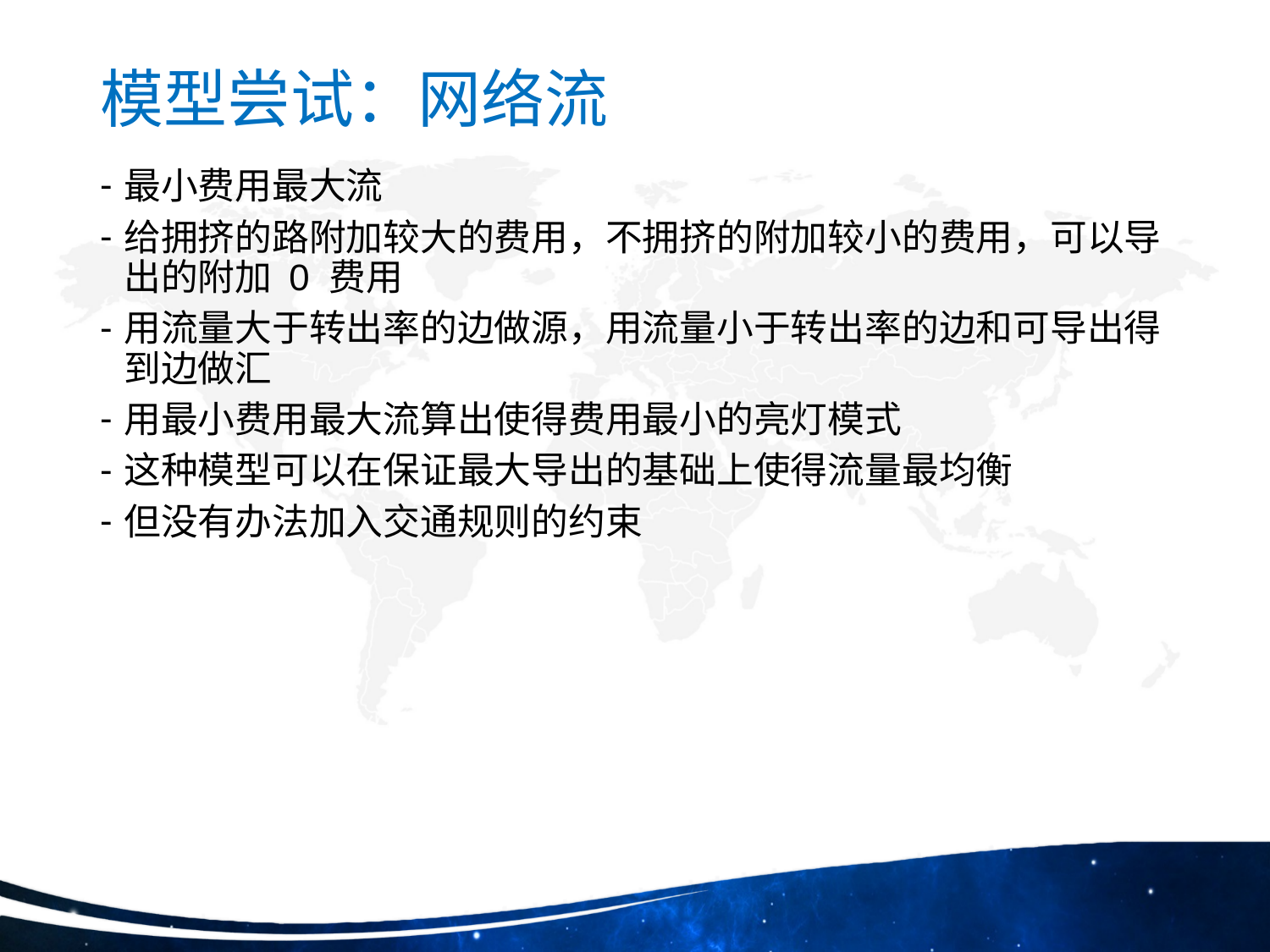

# 模型尝试：网络流
最小费用最大流
给拥挤的路附加较大的费用，不拥挤的附加较小的费用，可以导出的附加 0 费用
用流量大于转出率的边做源，用流量小于转出率的边和可导出得到边做汇
用最小费用最大流算出使得费用最小的亮灯模式
这种模型可以在保证最大导出的基础上使得流量最均衡
但没有办法加入交通规则的约束